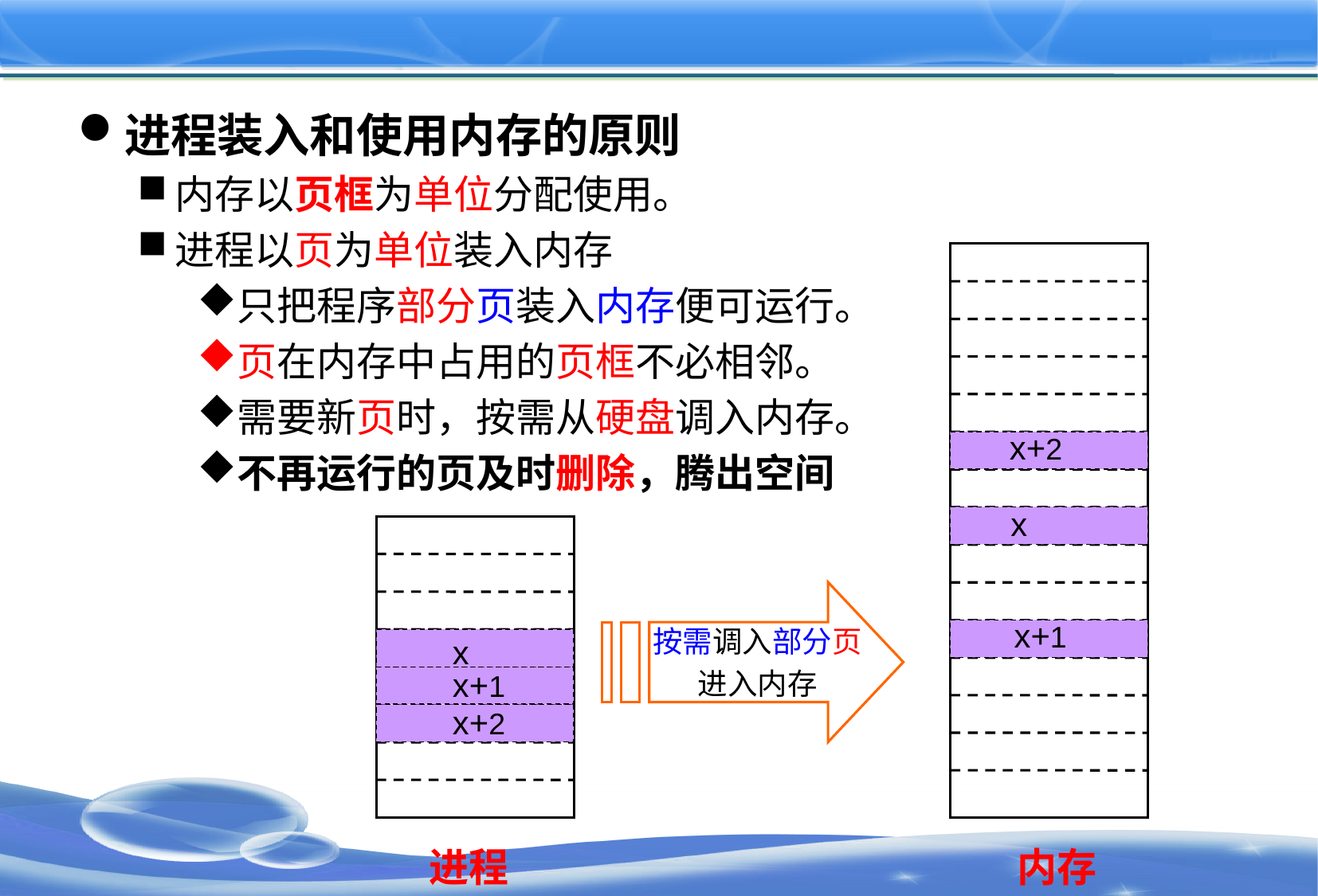

进程装入和使用内存的原则
内存以页框为单位分配使用。
进程以页为单位装入内存
只把程序部分页装入内存便可运行。
页在内存中占用的页框不必相邻。
需要新页时，按需从硬盘调入内存。
不再运行的页及时删除，腾出空间

x+2

x

按需调入部分页
进入内存
x+1

x
x+1
x+2

进程
内存